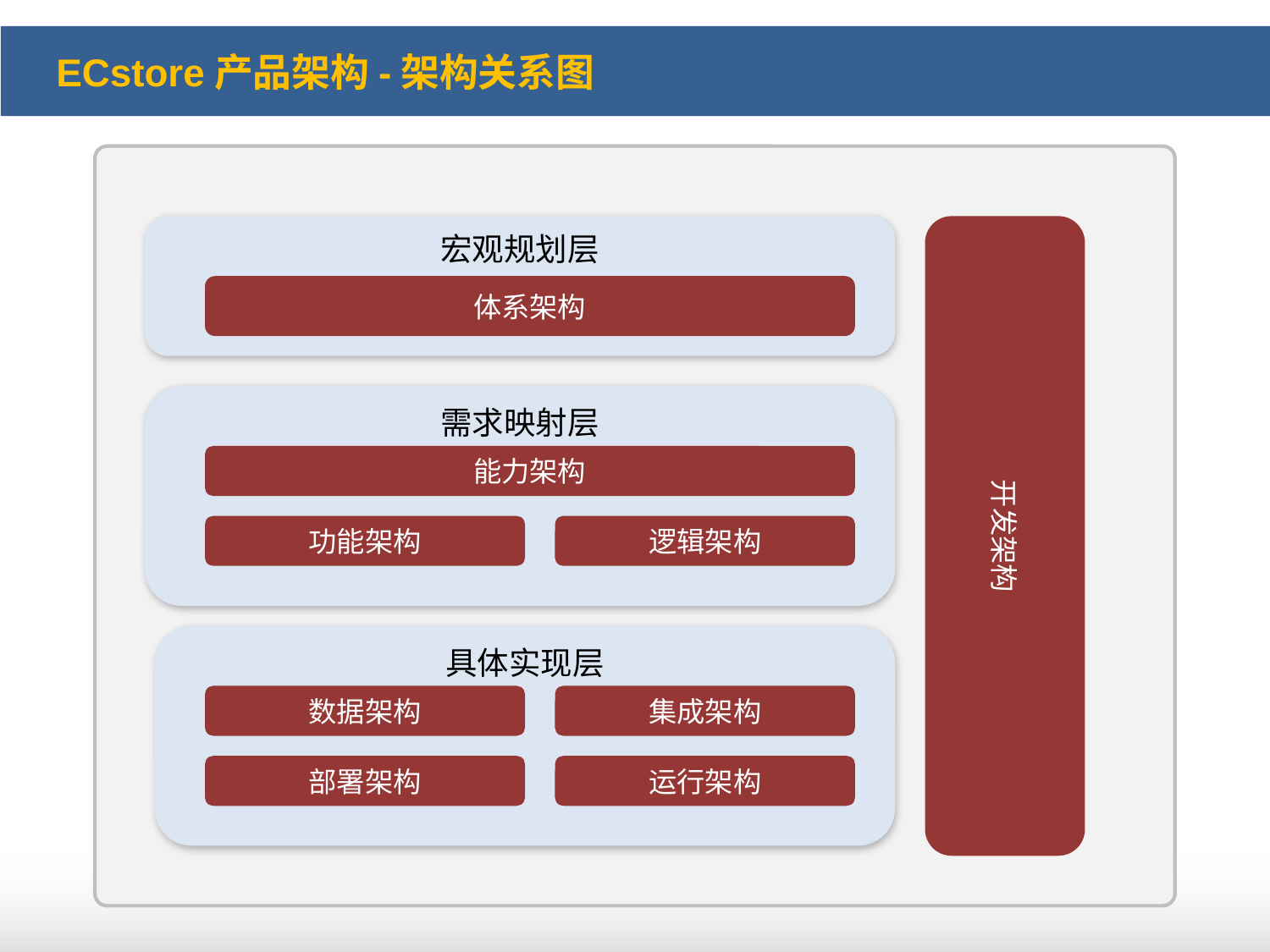

ECstore产品架构-架构关系图

宏观规划层
开发架构
体系架构
需求映射层
能力架构
功能架构
逻辑架构
具体实现层
数据架构
集成架构
部署架构
运行架构